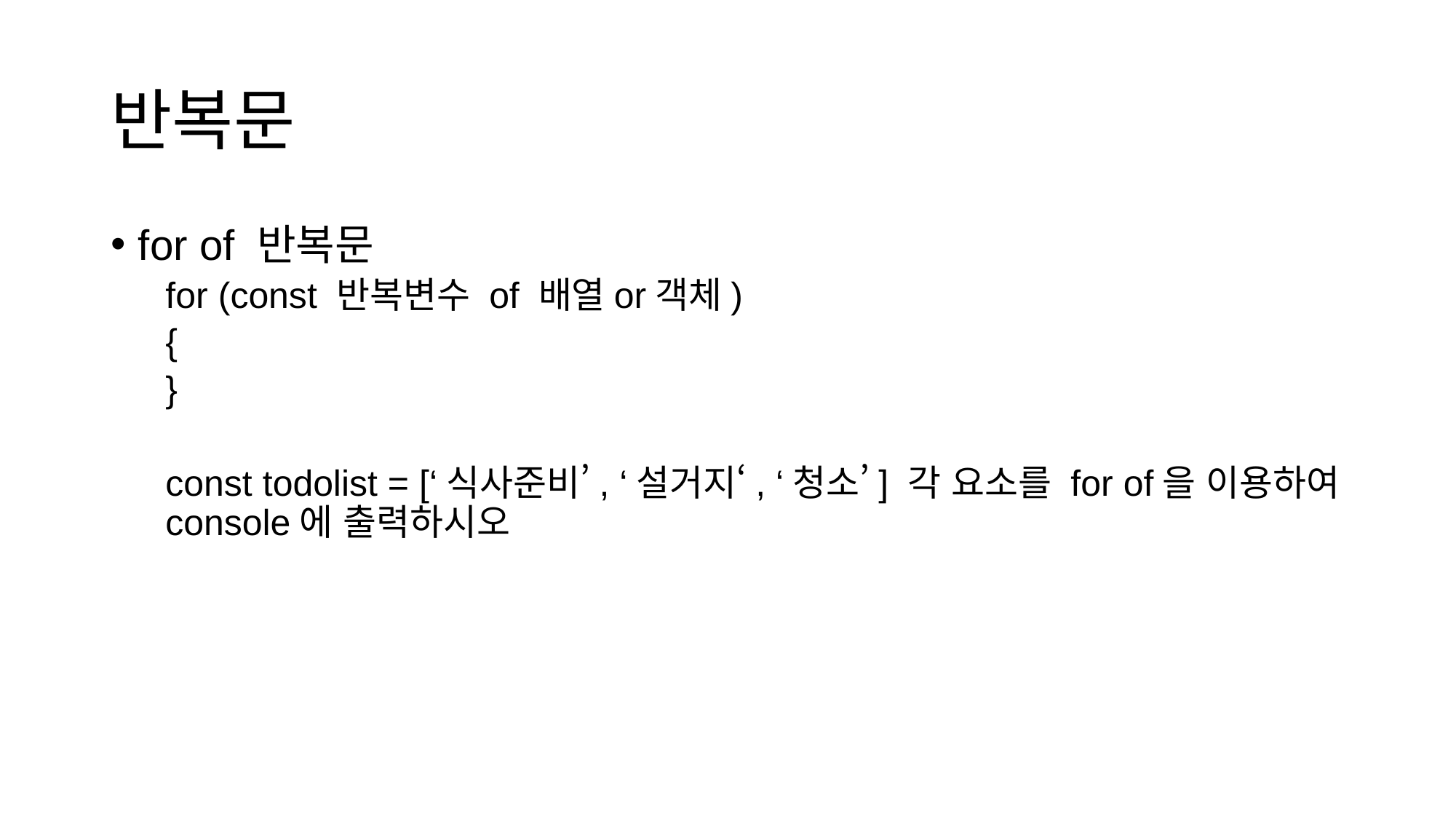

# 반복문
for of 반복문
for (const 반복변수 of 배열or객체)
{
}

const todolist = [‘식사준비’, ‘설거지‘, ‘청소’] 각 요소를 for of을 이용하여 console에 출력하시오